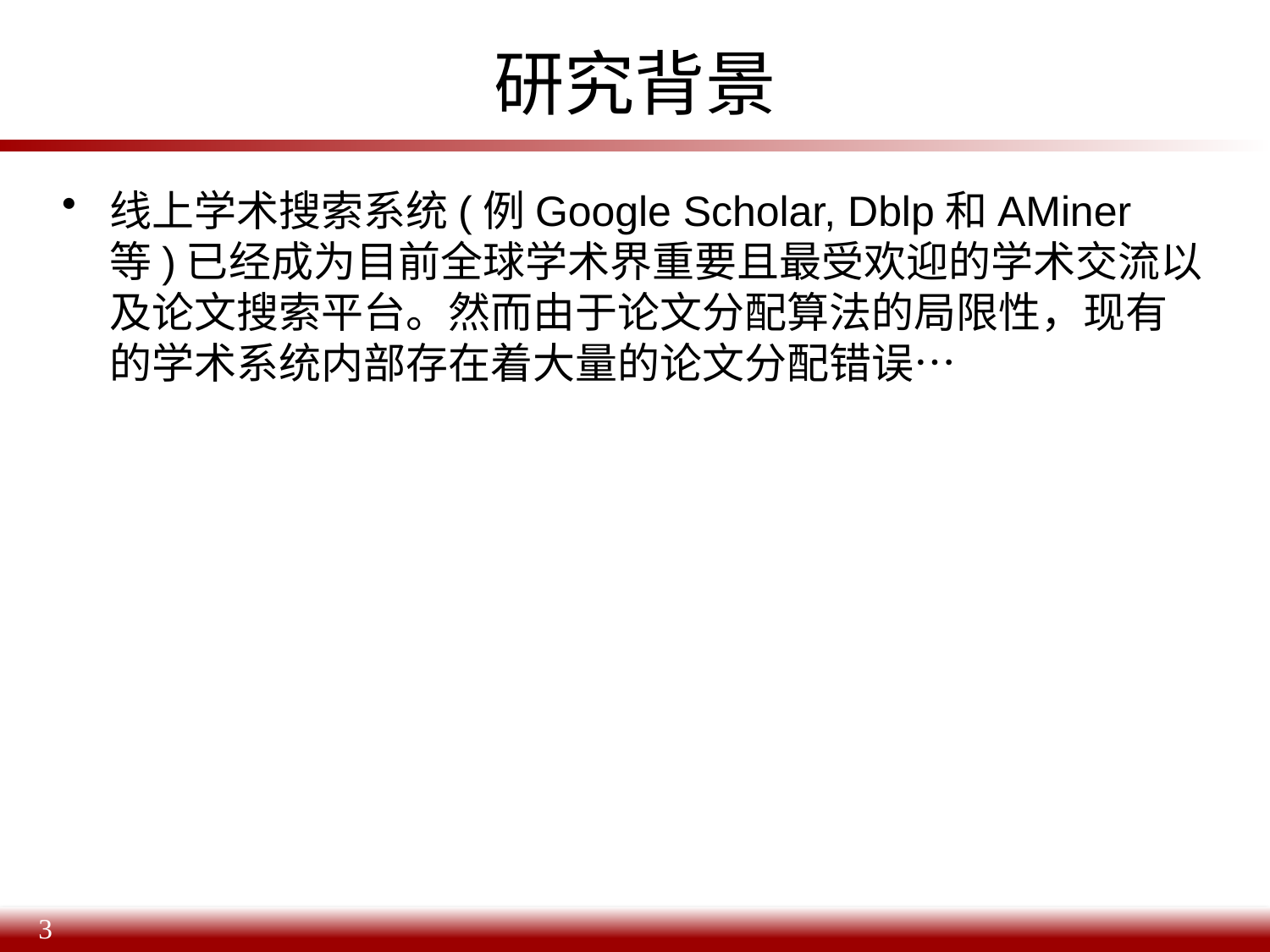

# 研究背景
线上学术搜索系统(例Google Scholar, Dblp和AMiner等)已经成为目前全球学术界重要且最受欢迎的学术交流以及论文搜索平台。然而由于论文分配算法的局限性，现有的学术系统内部存在着大量的论文分配错误…